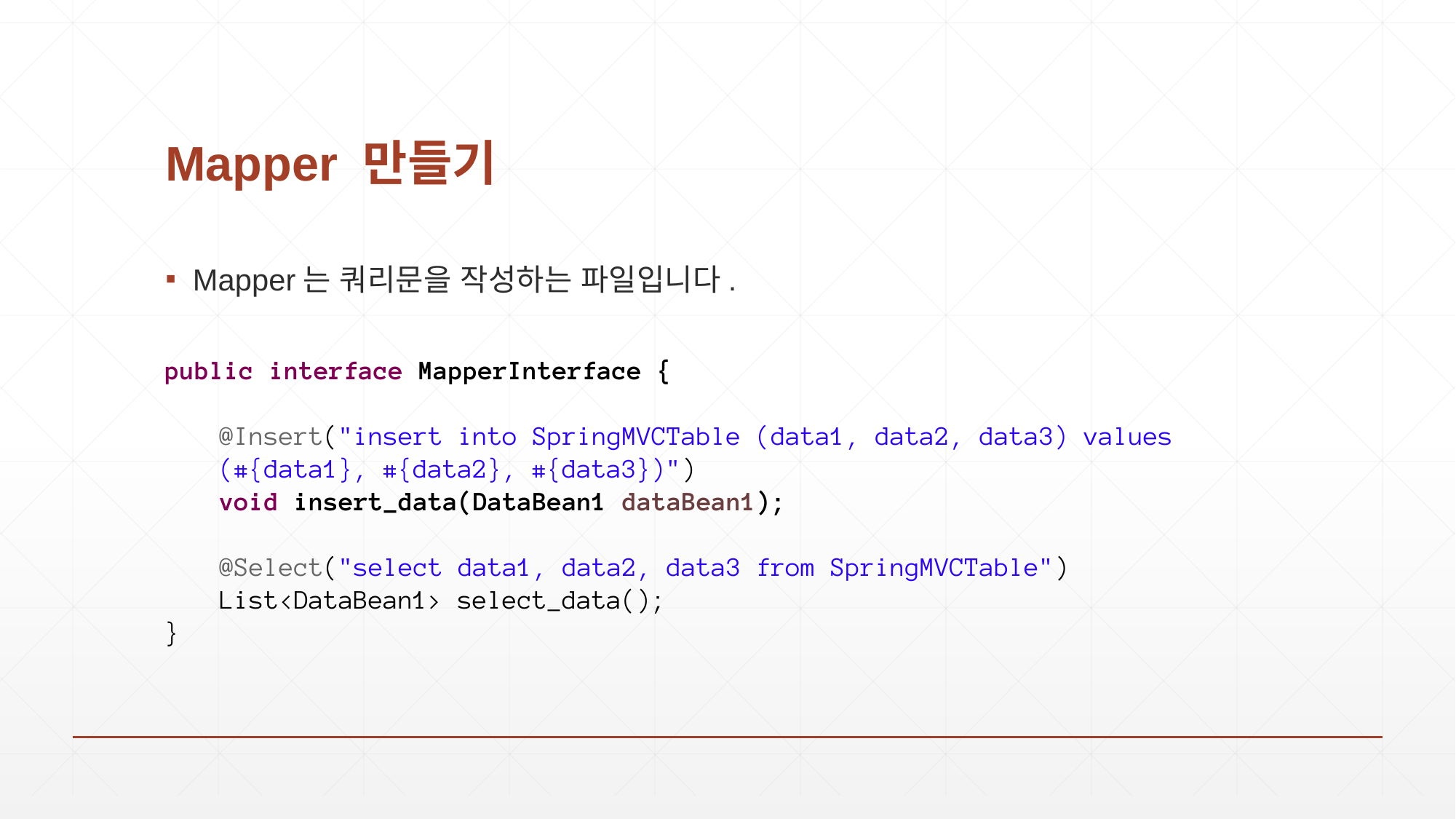

# Mapper 만들기
Mapper는 쿼리문을 작성하는 파일입니다.
public interface MapperInterface {

@Insert("insert into SpringMVCTable (data1, data2, data3) values (#{data1}, #{data2}, #{data3})")
void insert_data(DataBean1 dataBean1);

@Select("select data1, data2, data3 from SpringMVCTable")
List<DataBean1> select_data();
}